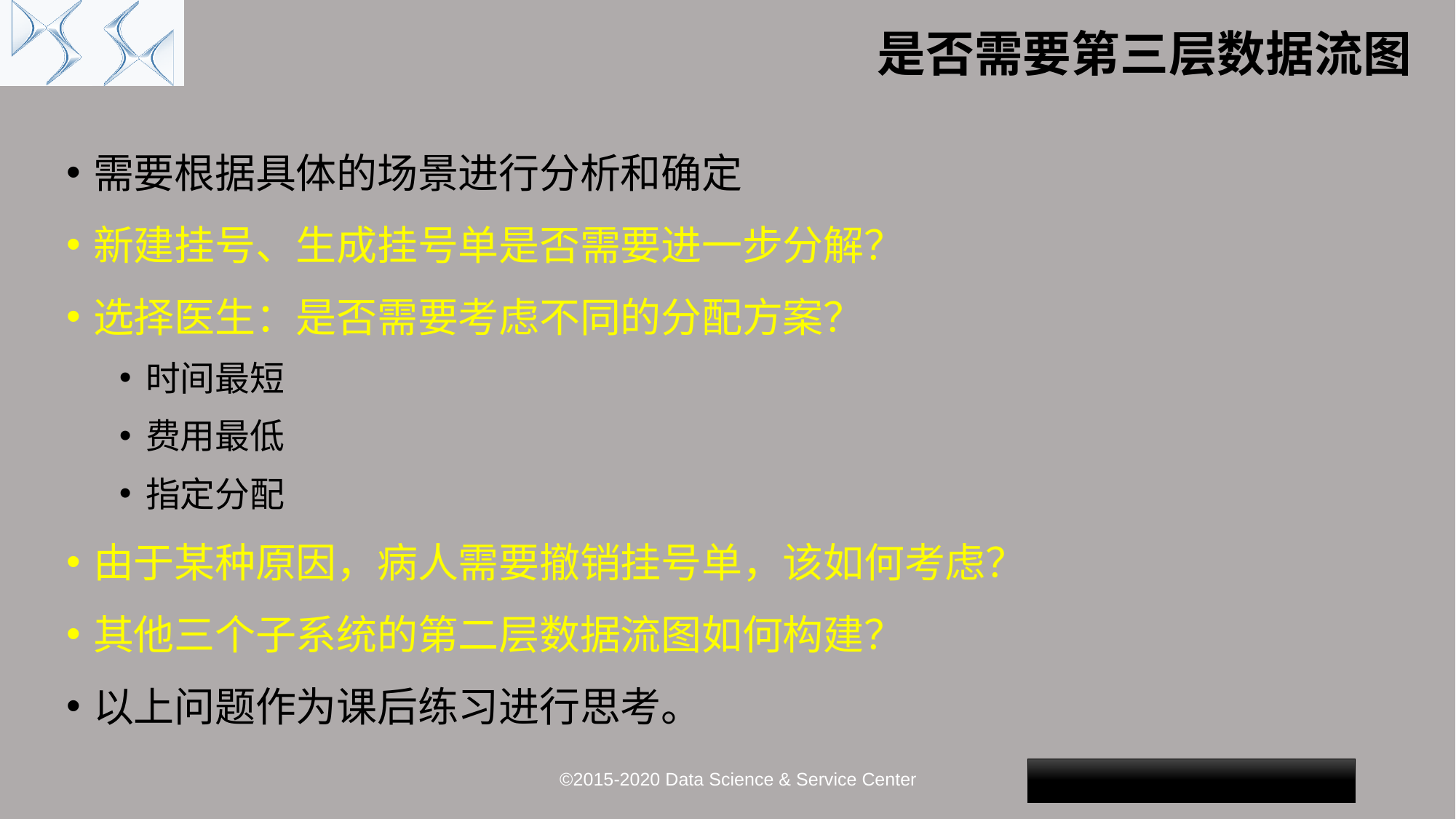

# 是否需要第三层数据流图
需要根据具体的场景进行分析和确定
新建挂号、生成挂号单是否需要进一步分解？
选择医生：是否需要考虑不同的分配方案？
时间最短
费用最低
指定分配
由于某种原因，病人需要撤销挂号单，该如何考虑？
其他三个子系统的第二层数据流图如何构建？
以上问题作为课后练习进行思考。

©2015-2020 Data Science & Service Center
25